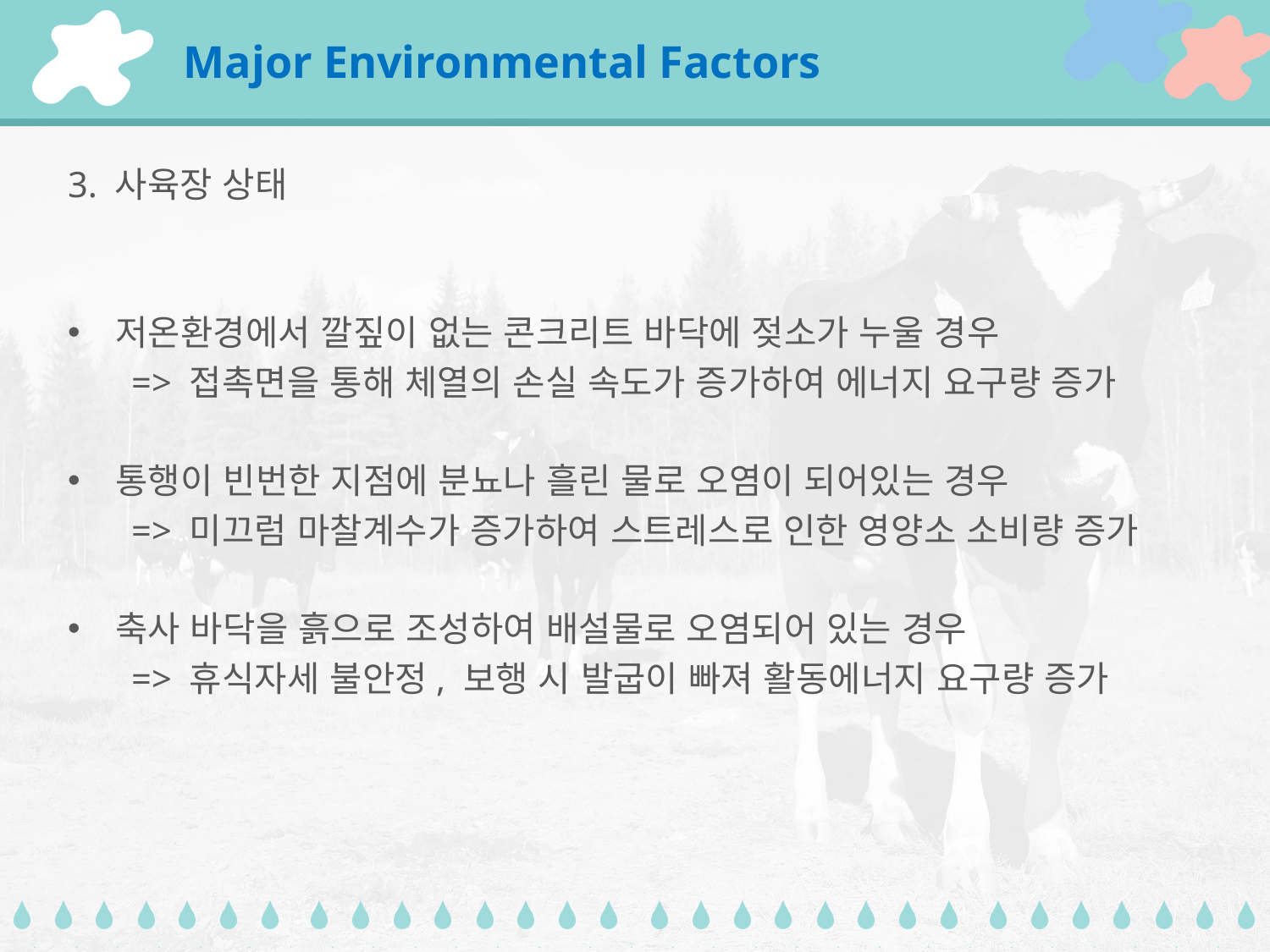

# Major Environmental Factors
3. 사육장 상태

저온환경에서 깔짚이 없는 콘크리트 바닥에 젖소가 누울 경우
       => 접촉면을 통해 체열의 손실 속도가 증가하여 에너지 요구량 증가

통행이 빈번한 지점에 분뇨나 흘린 물로 오염이 되어있는 경우
       => 미끄럼 마찰계수가 증가하여 스트레스로 인한 영양소 소비량 증가

축사 바닥을 흙으로 조성하여 배설물로 오염되어 있는 경우
       => 휴식자세 불안정, 보행 시 발굽이 빠져 활동에너지 요구량 증가